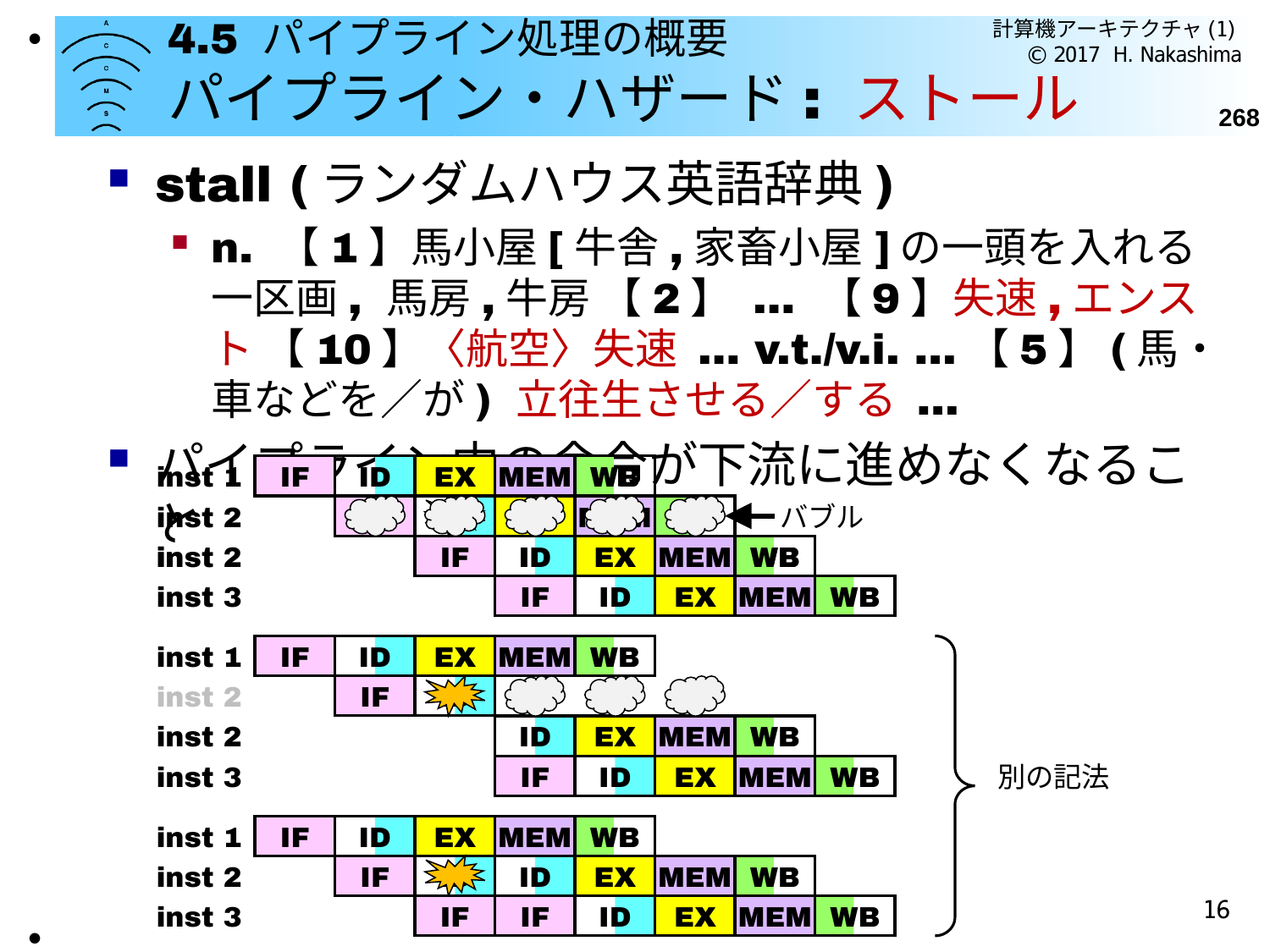

計算機アーキテクチャ(1)  © 2017  H. Nakashima
●
# 4.5 パイプライン処理の概要 パイプライン・ハザード: ストール
268
stall (ランダムハウス英語辞典)
n. 【1】馬小屋[牛舎,家畜小屋]の一頭を入れる一区画, 馬房,牛房 【2】 ... 【9】失速,エンスト 【10】〈航空〉失速 ... v.t./v.i. ...【5】(馬・車などを／が) 立往生させる／する ...
パイプライン中の命令が下流に進めなくなること
inst 1
IF
ID

EX
MEM

WB
inst 2
inst 3
IF
ID

EX
MEM

WB
IF
ID

EX
MEM

WB

バブル
inst 2
inst 3
IF
ID

EX
MEM

WB
IF
ID

EX
MEM

WB
inst 1
IF
ID

EX
MEM

WB
inst 2
IF
ID

inst 2
inst 3
ID

EX
MEM

WB
IF
ID

EX
MEM

WB

別の記法
inst 1
IF
ID

EX
MEM

WB
inst 2
IF
ID

ID

EX
MEM

WB
inst 3
IF
IF
ID

EX
MEM

WB
16
●